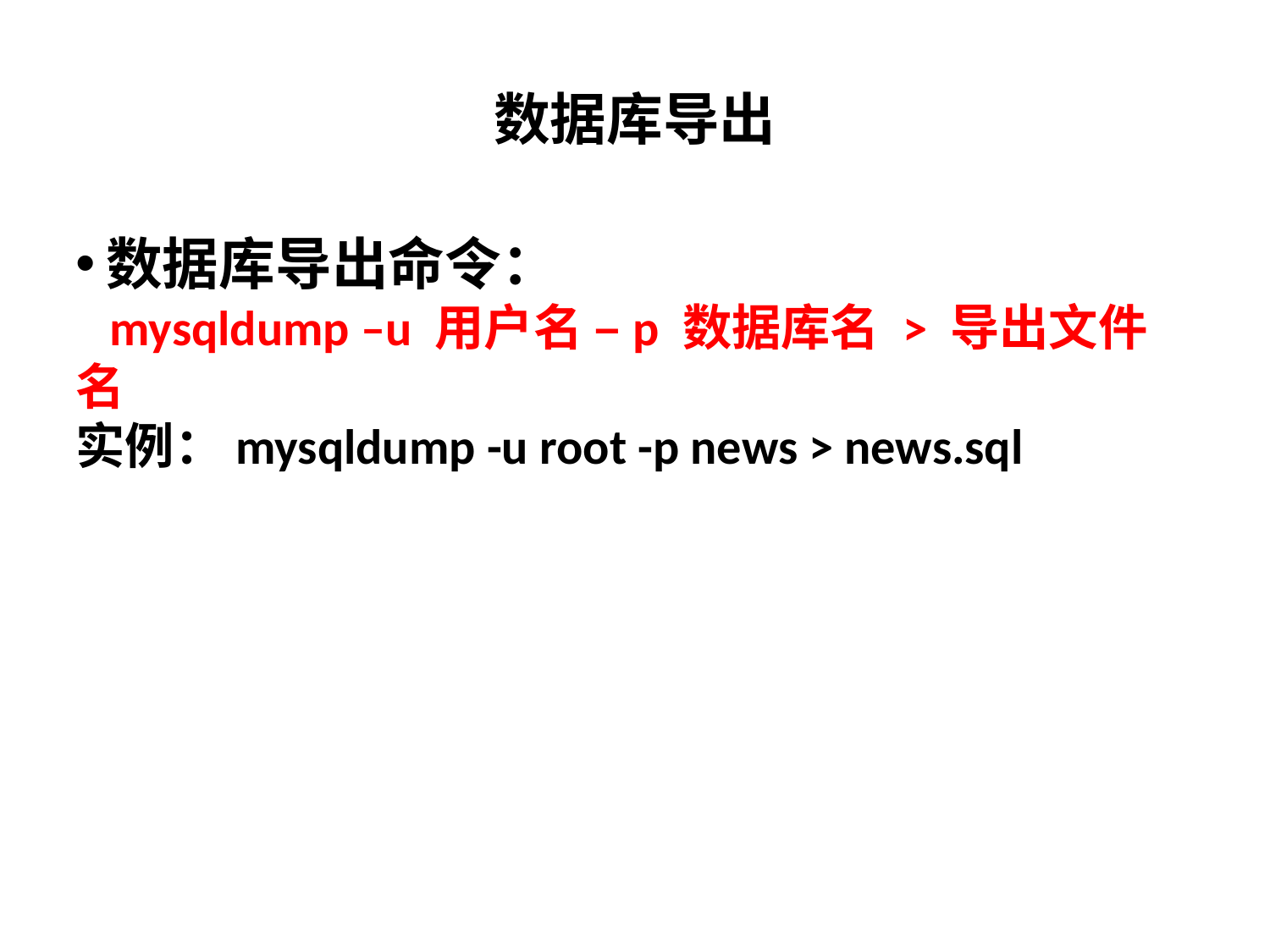

数据库导出
数据库导出命令：
   mysqldump –u 用户名 –p 数据库名 > 导出文件名
实例：mysqldump -u root -p news > news.sql